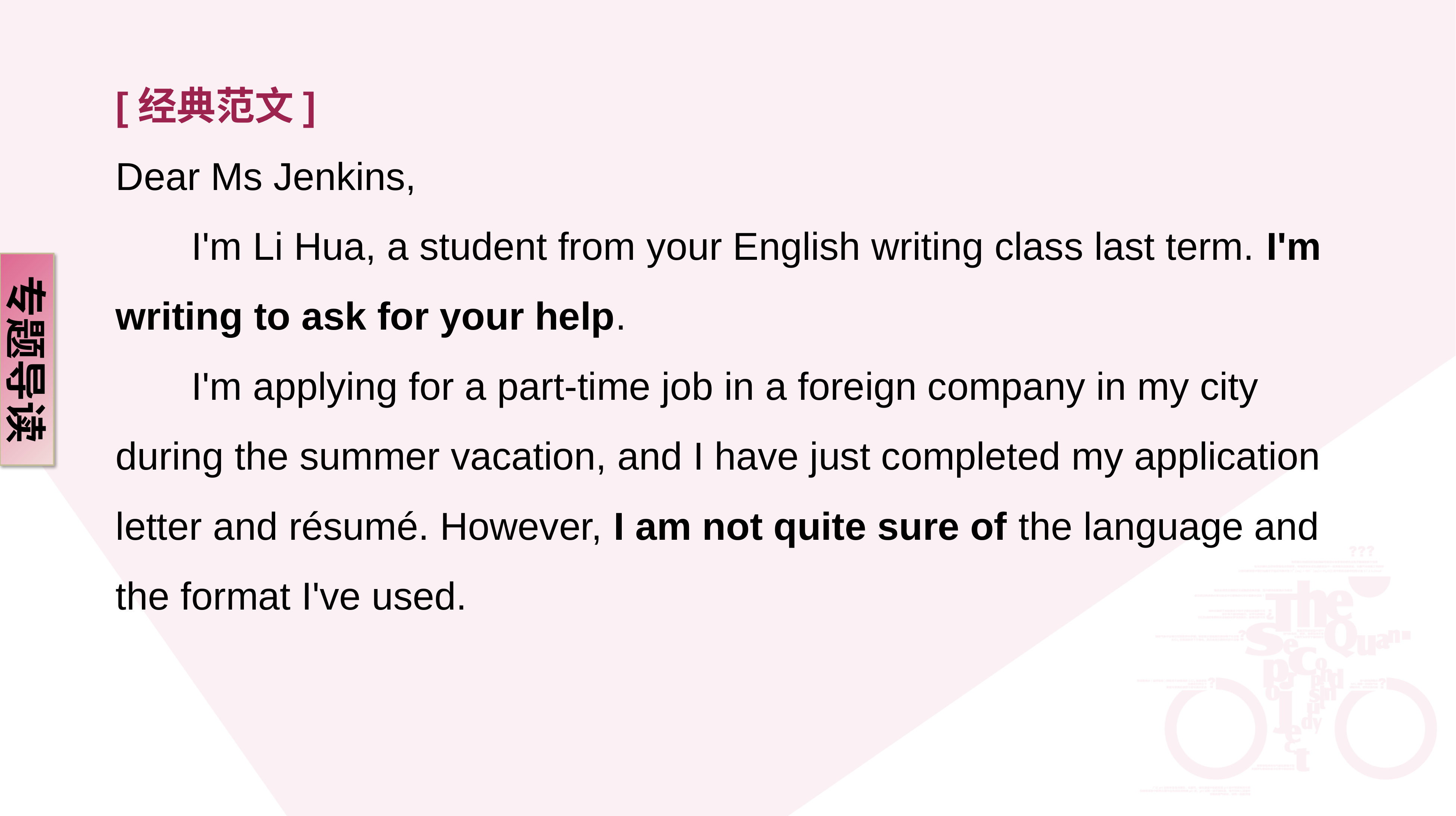

[经典范文]
Dear Ms Jenkins,
       I'm Li Hua, a student from your English writing class last term. I'm writing to ask for your help.
       I'm applying for a part-time job in a foreign company in my city during the summer vacation, and I have just completed my application letter and résumé. However, I am not quite sure of the language and the format I've used.
专题导读